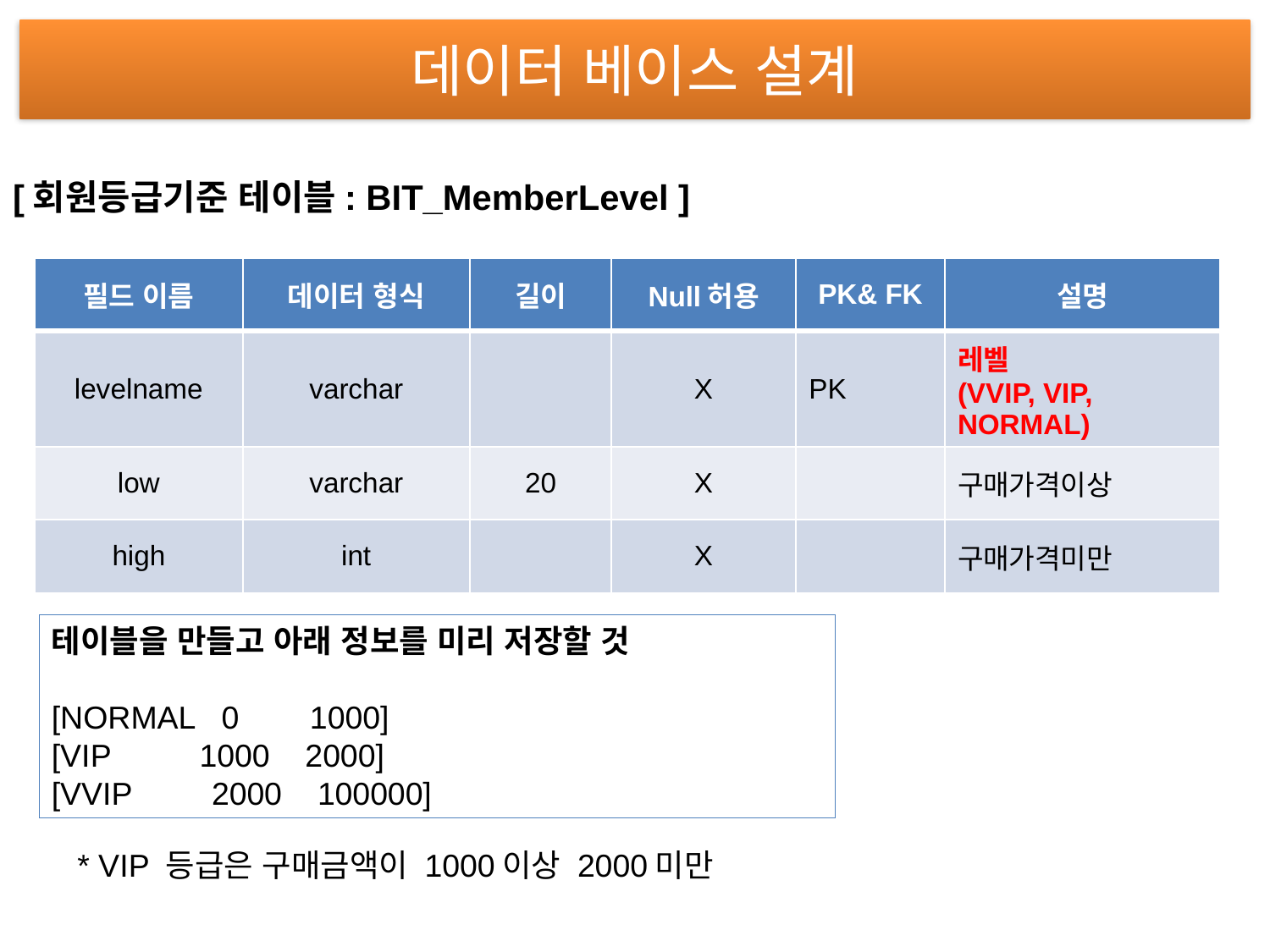

# 데이터 베이스 설계
[회원등급기준 테이블: BIT_MemberLevel ]
| 필드 이름 | 데이터 형식 | 길이 | Null허용 | PK& FK | 설명 |
| --- | --- | --- | --- | --- | --- |
| levelname | varchar |  | X | PK | 레벨 (VVIP, VIP, NORMAL) |
| low | varchar | 20 | X |  | 구매가격이상 |
| high | int |  | X |  | 구매가격미만 |
테이블을 만들고 아래 정보를 미리 저장할 것

[NORMAL   0        1000]
[VIP          1000    2000]
[VVIP         2000    100000]
* VIP 등급은 구매금액이 1000이상 2000미만